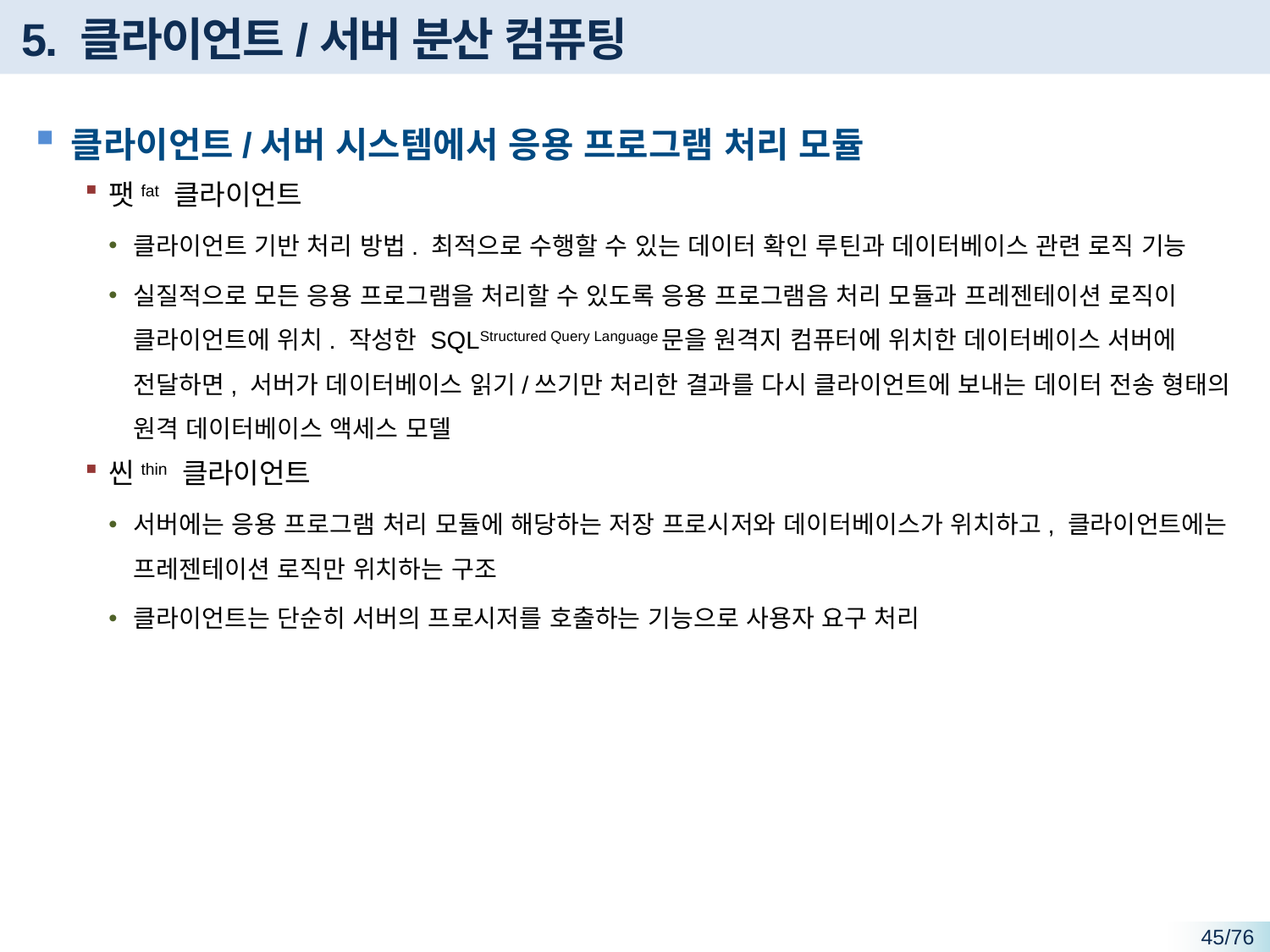

# 5. 클라이언트/서버 분산 컴퓨팅
클라이언트/서버 시스템에서 응용 프로그램 처리 모듈
팻fat 클라이언트
클라이언트 기반 처리 방법. 최적으로 수행할 수 있는 데이터 확인 루틴과 데이터베이스 관련 로직 기능
실질적으로 모든 응용 프로그램을 처리할 수 있도록 응용 프로그램음 처리 모듈과 프레젠테이션 로직이 클라이언트에 위치. 작성한 SQLStructured Query Language문을 원격지 컴퓨터에 위치한 데이터베이스 서버에 전달하면, 서버가 데이터베이스 읽기/쓰기만 처리한 결과를 다시 클라이언트에 보내는 데이터 전송 형태의 원격 데이터베이스 액세스 모델
씬thin 클라이언트
서버에는 응용 프로그램 처리 모듈에 해당하는 저장 프로시저와 데이터베이스가 위치하고, 클라이언트에는 프레젠테이션 로직만 위치하는 구조
클라이언트는 단순히 서버의 프로시저를 호출하는 기능으로 사용자 요구 처리